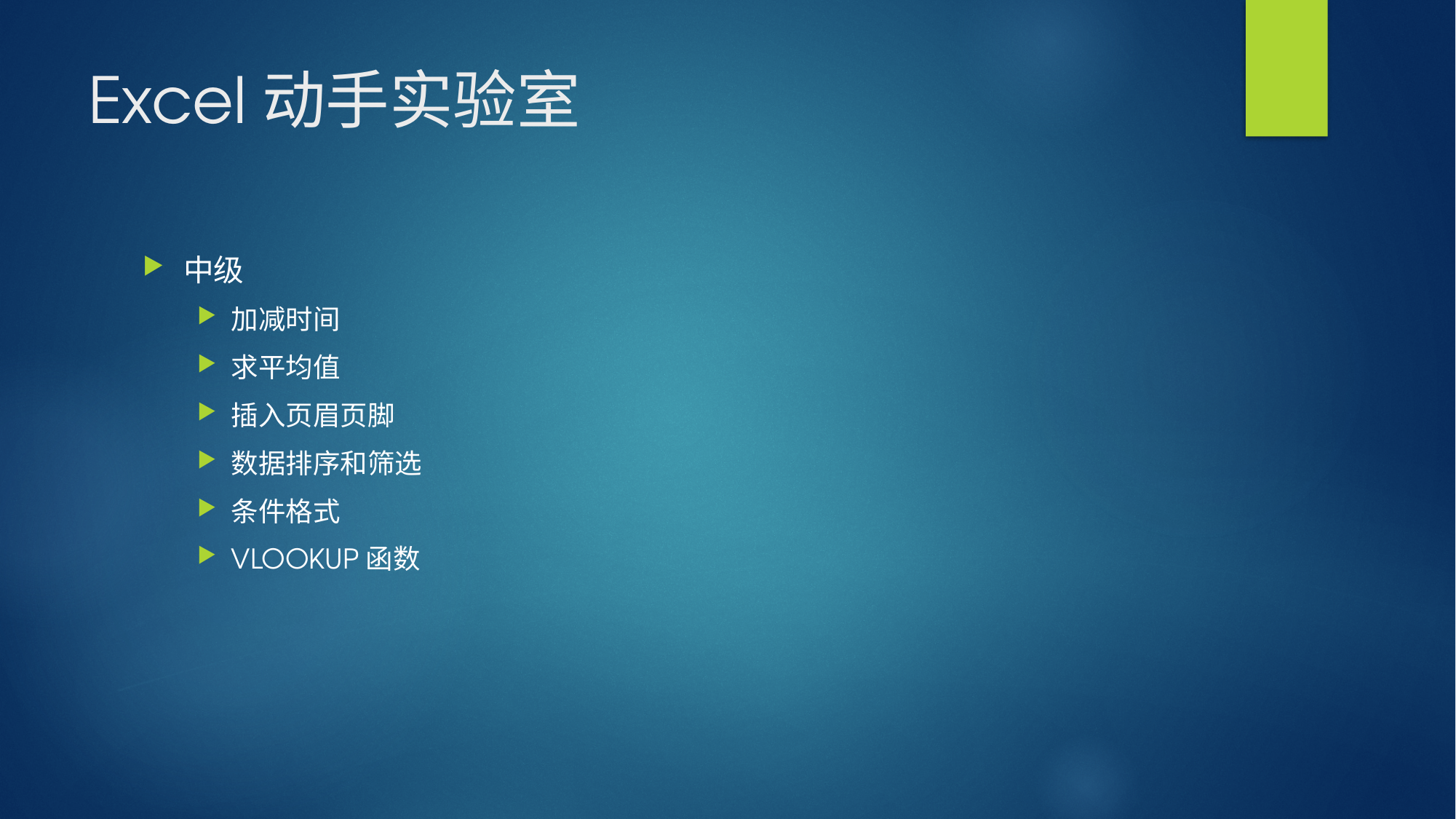

# Excel动手实验室
中级
加减时间
求平均值
插入页眉页脚
数据排序和筛选
条件格式
VLOOKUP函数